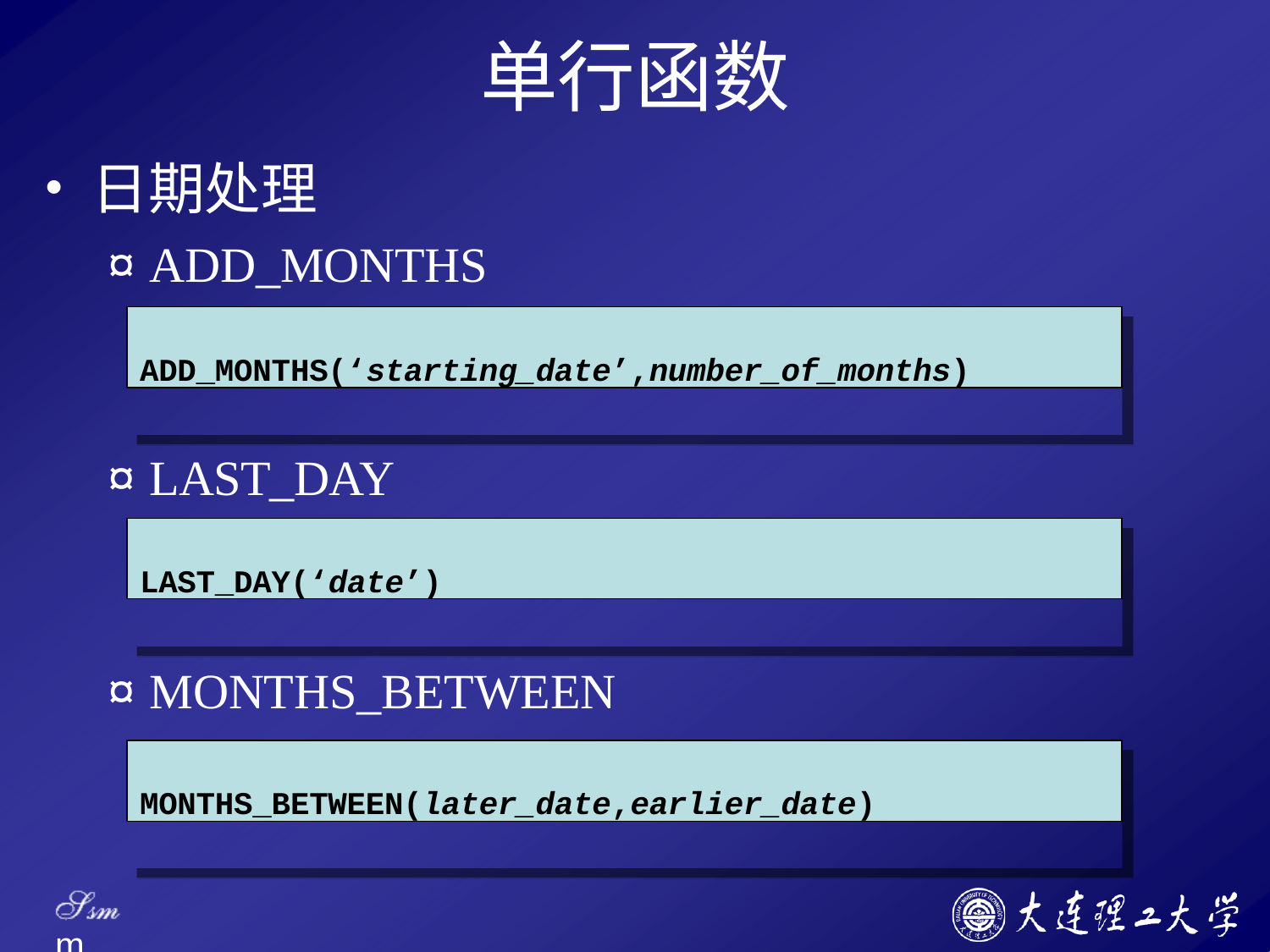

# 单行函数
日期处理
¤ ADD_MONTHS

ADD_MONTHS(‘starting_date’,number_of_months)

¤ LAST_DAY

LAST_DAY(‘date’)

¤ MONTHS_BETWEEN

MONTHS_BETWEEN(later_date,earlier_date)

Ssm